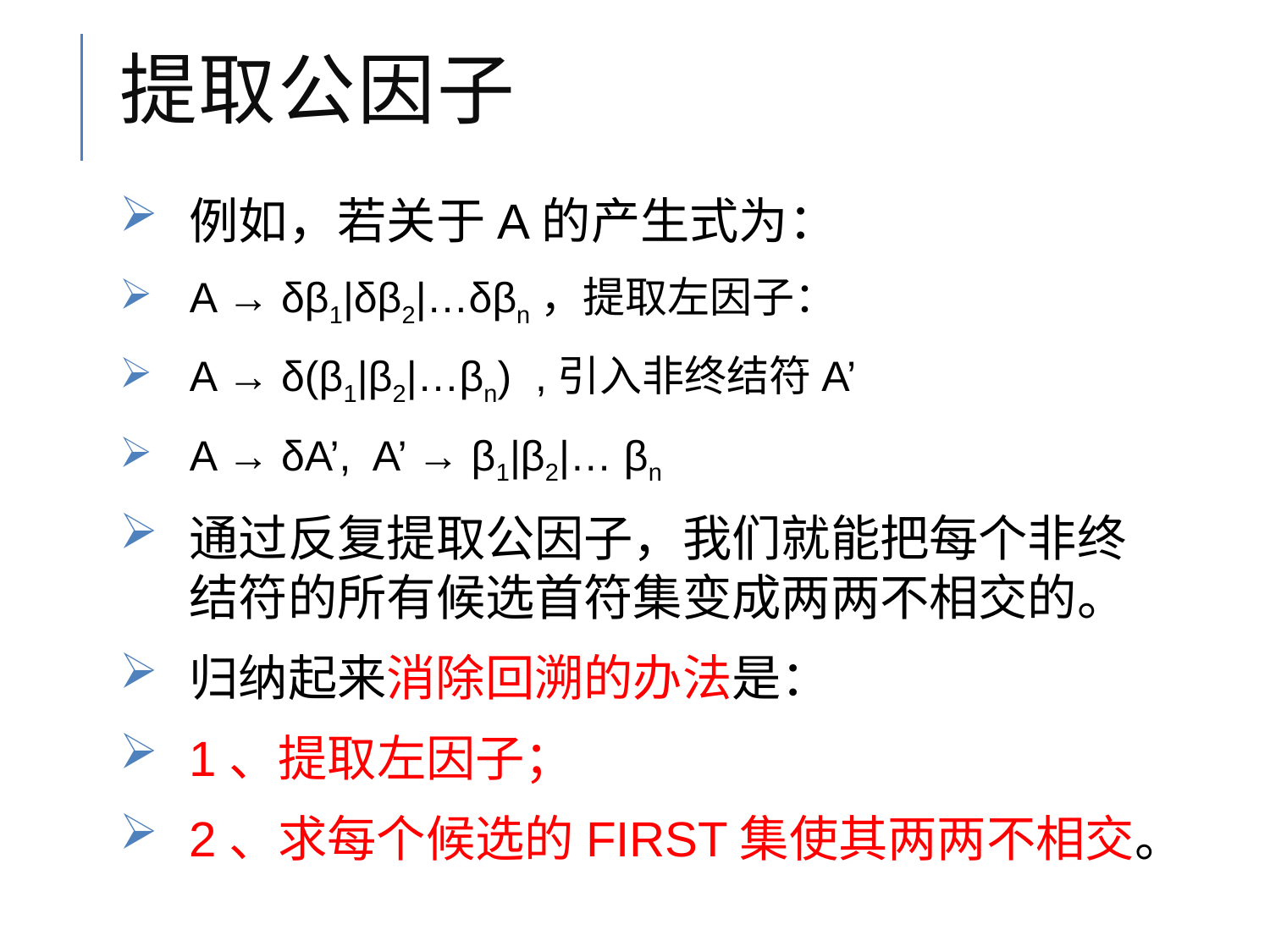

# 提取公因子
例如，若关于A的产生式为：
A → δβ1|δβ2|…δβn，提取左因子：
A → δ(β1|β2|…βn)  ,引入非终结符A’
A → δA’,  A’ → β1|β2|… βn
通过反复提取公因子，我们就能把每个非终结符的所有候选首符集变成两两不相交的。
归纳起来消除回溯的办法是：
1、提取左因子；
2、求每个候选的FIRST集使其两两不相交。
33